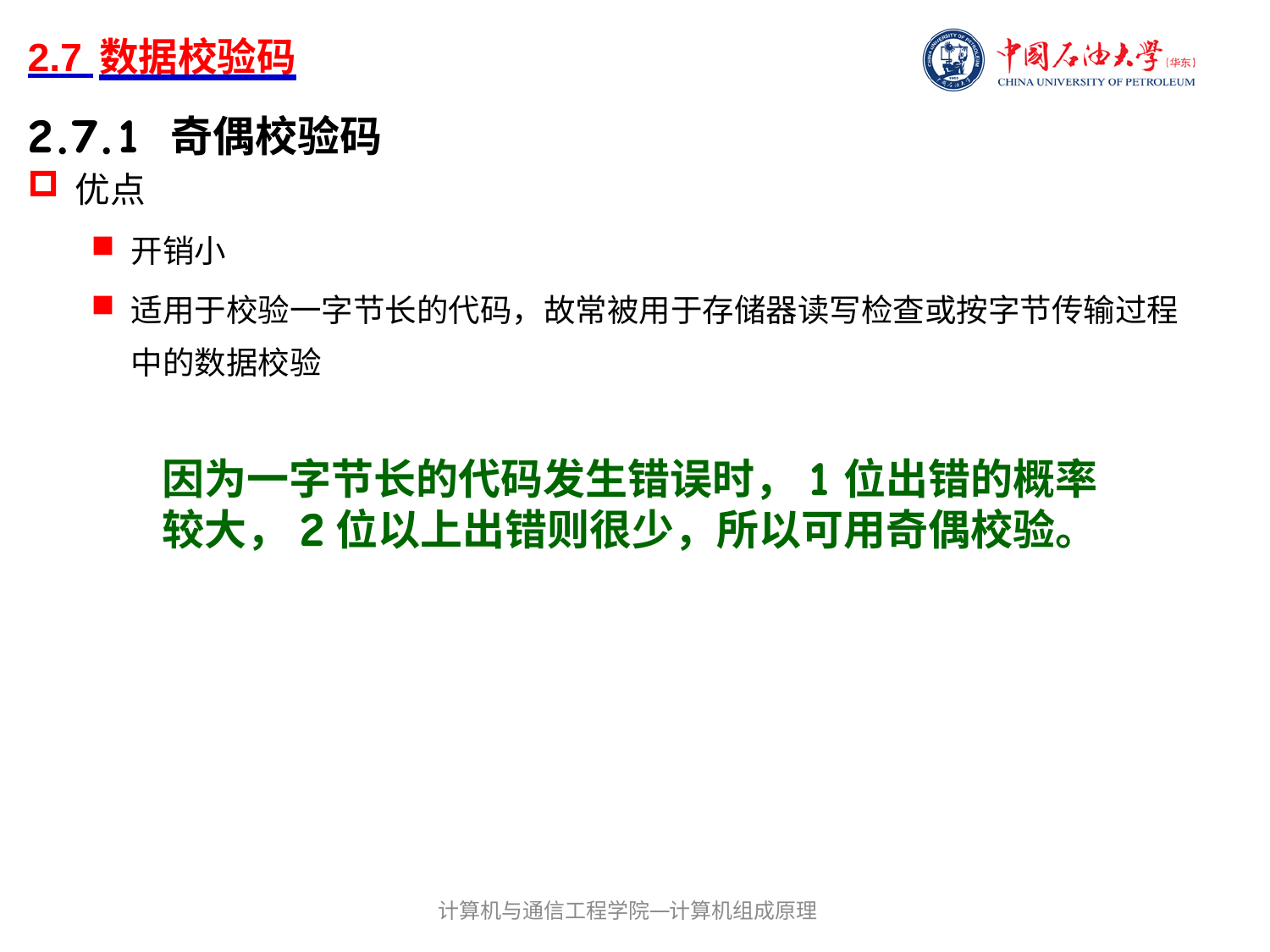

# 2.7 数据校验码
2.7.1 奇偶校验码
优点
开销小
适用于校验一字节长的代码，故常被用于存储器读写检查或按字节传输过程中的数据校验

因为一字节长的代码发生错误时，1位出错的概率较大，2位以上出错则很少，所以可用奇偶校验。
85

计算机与通信工程学院—计算机组成原理